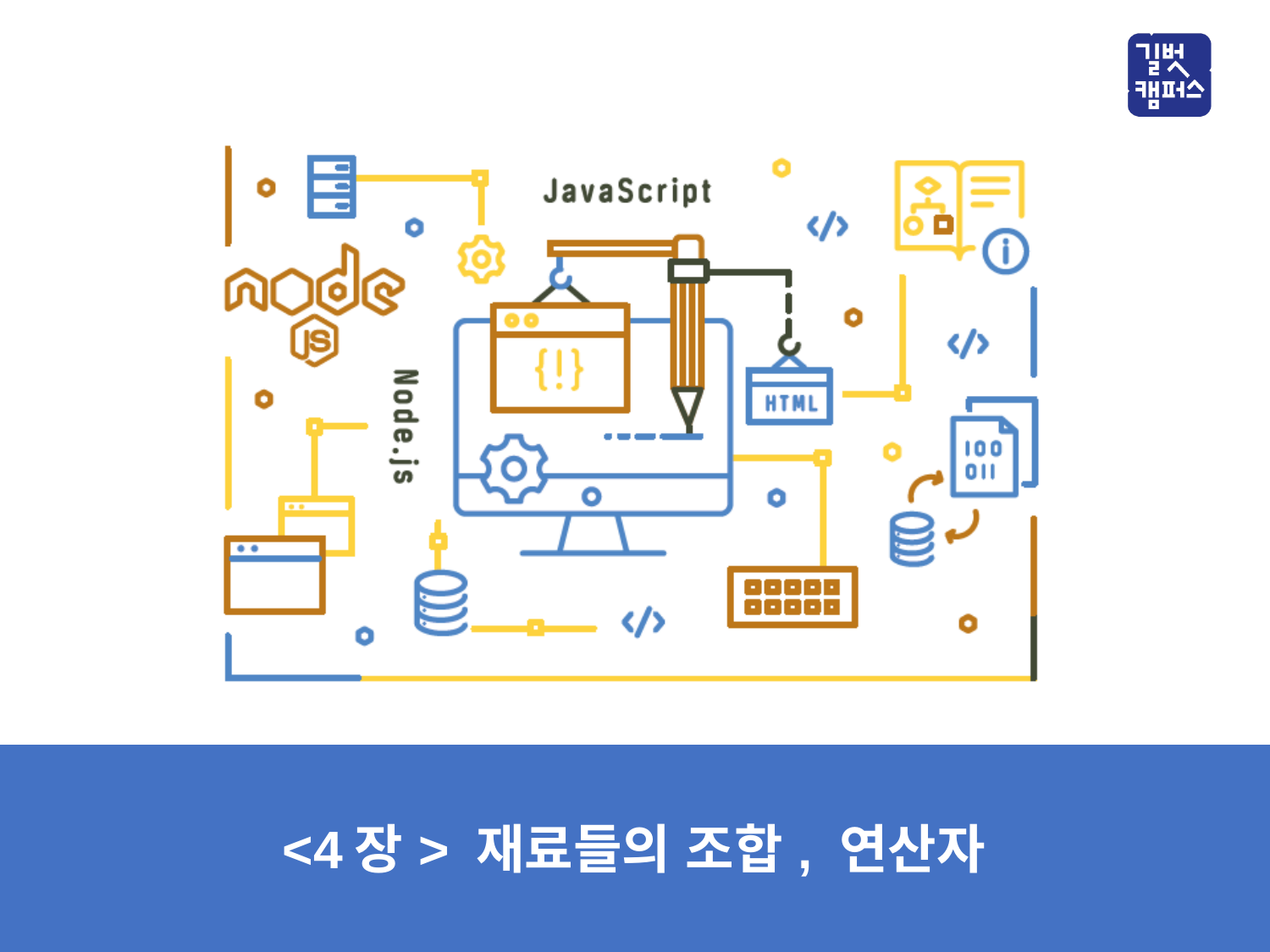

<4장> 재료들의 조합, 연산자
<1장> 전기의 기본 개념과 팅커캐드